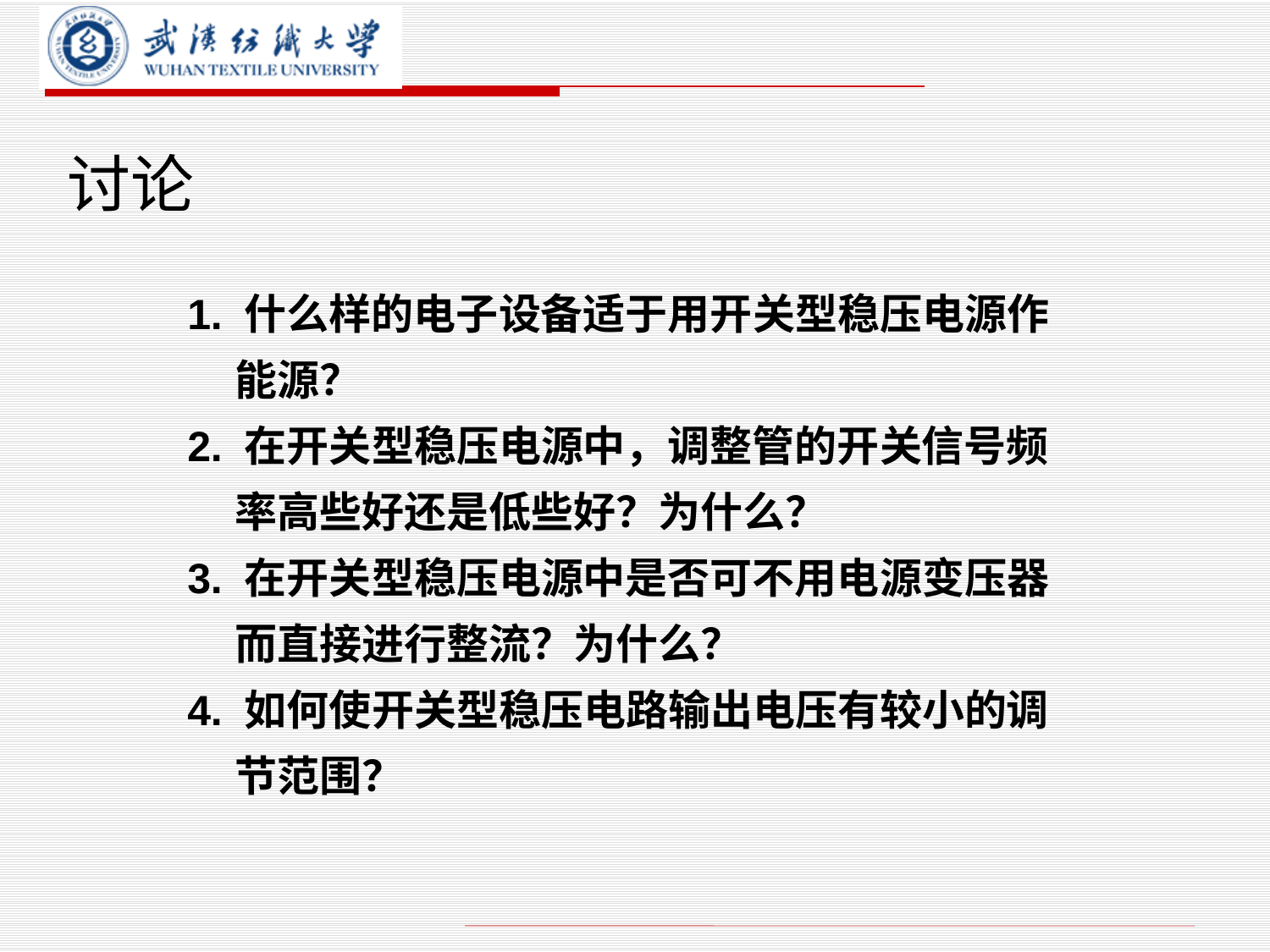

# 讨论
1. 什么样的电子设备适于用开关型稳压电源作能源？
2. 在开关型稳压电源中，调整管的开关信号频率高些好还是低些好？为什么？
3. 在开关型稳压电源中是否可不用电源变压器而直接进行整流？为什么？
4. 如何使开关型稳压电路输出电压有较小的调节范围？